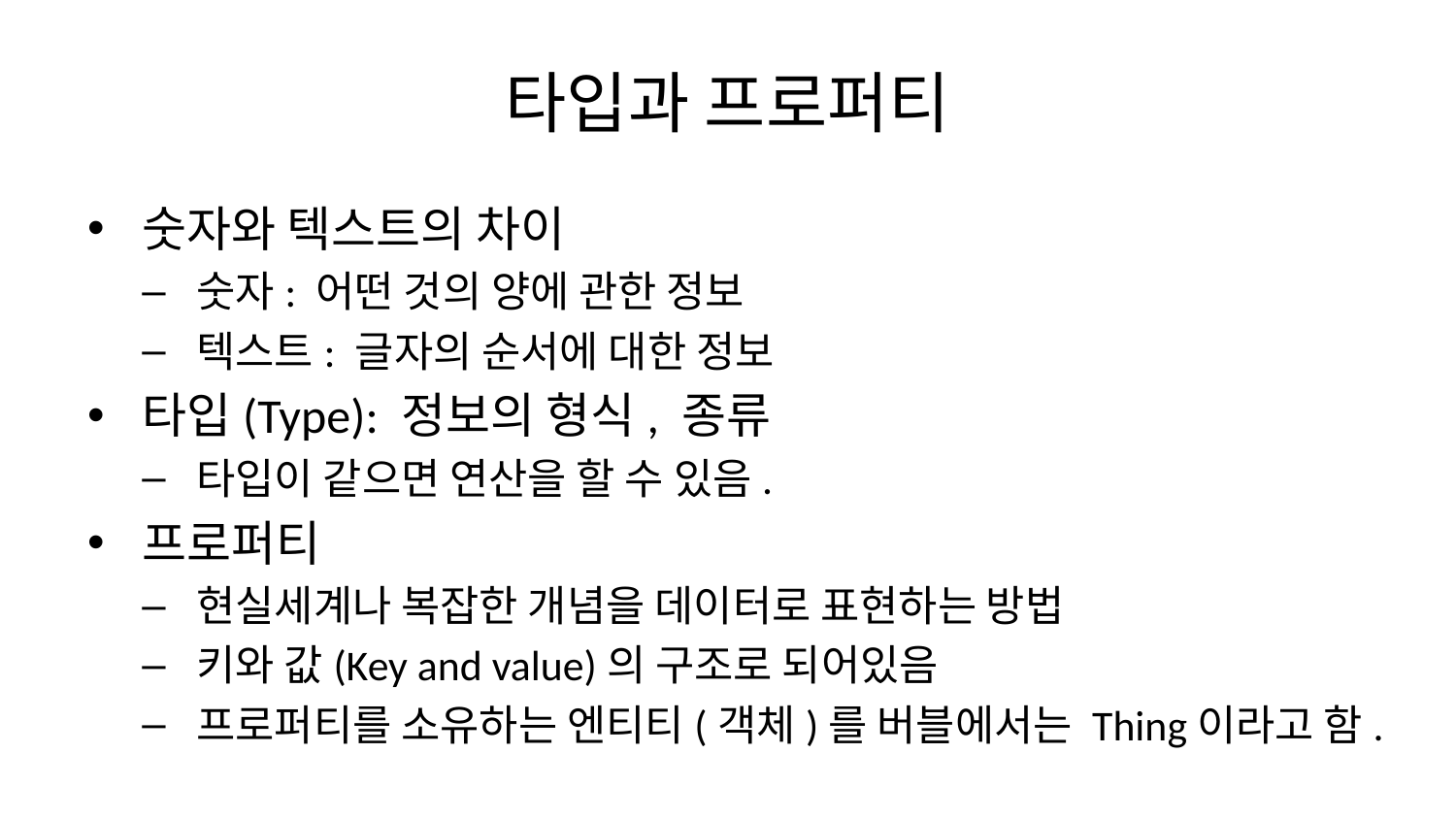

# 타입과 프로퍼티
숫자와 텍스트의 차이
숫자: 어떤 것의 양에 관한 정보
텍스트: 글자의 순서에 대한 정보
타입(Type): 정보의 형식, 종류
타입이 같으면 연산을 할 수 있음.
프로퍼티
현실세계나 복잡한 개념을 데이터로 표현하는 방법
키와 값(Key and value)의 구조로 되어있음
프로퍼티를 소유하는 엔티티(객체)를 버블에서는 Thing이라고 함.